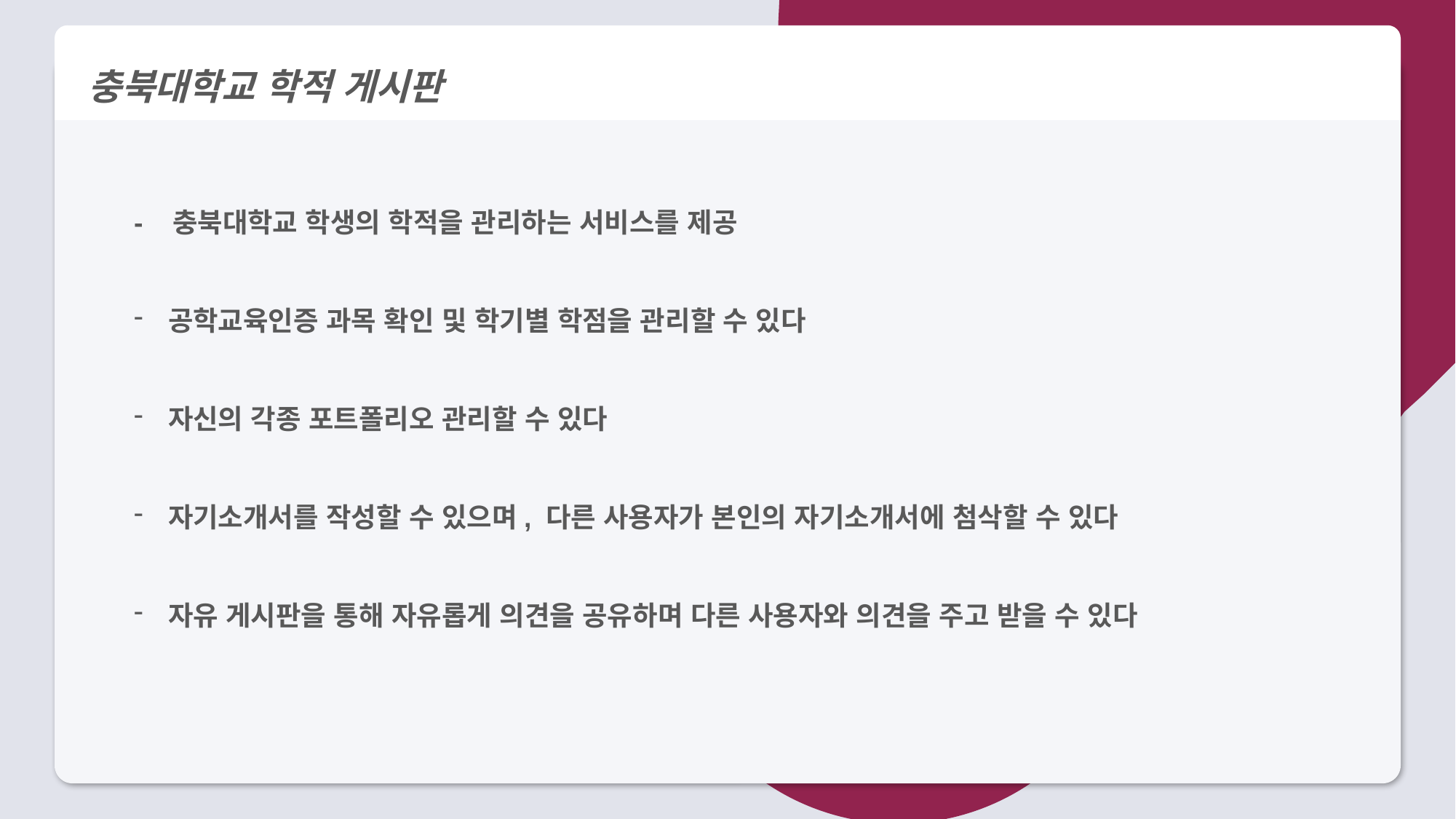

충북대학교 학적 게시판

-   충북대학교 학생의 학적을 관리하는 서비스를 제공

공학교육인증 과목 확인 및 학기별 학점을 관리할 수 있다

자신의 각종 포트폴리오 관리할 수 있다

자기소개서를 작성할 수 있으며, 다른 사용자가 본인의 자기소개서에 첨삭할 수 있다

자유 게시판을 통해 자유롭게 의견을 공유하며 다른 사용자와 의견을 주고 받을 수 있다